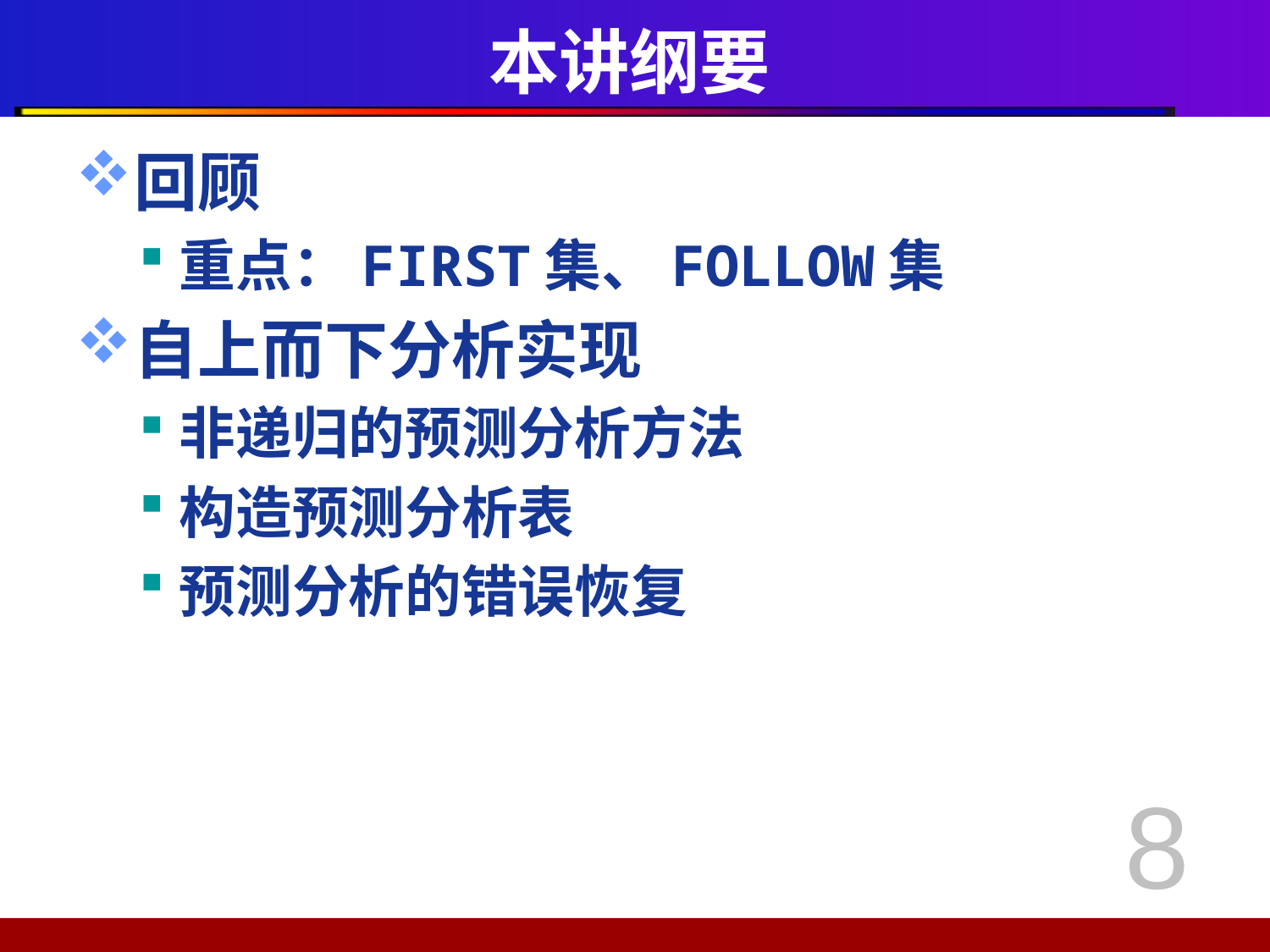

# 本讲纲要
回顾
重点：FIRST集、FOLLOW集
自上而下分析实现
非递归的预测分析方法
构造预测分析表
预测分析的错误恢复
8